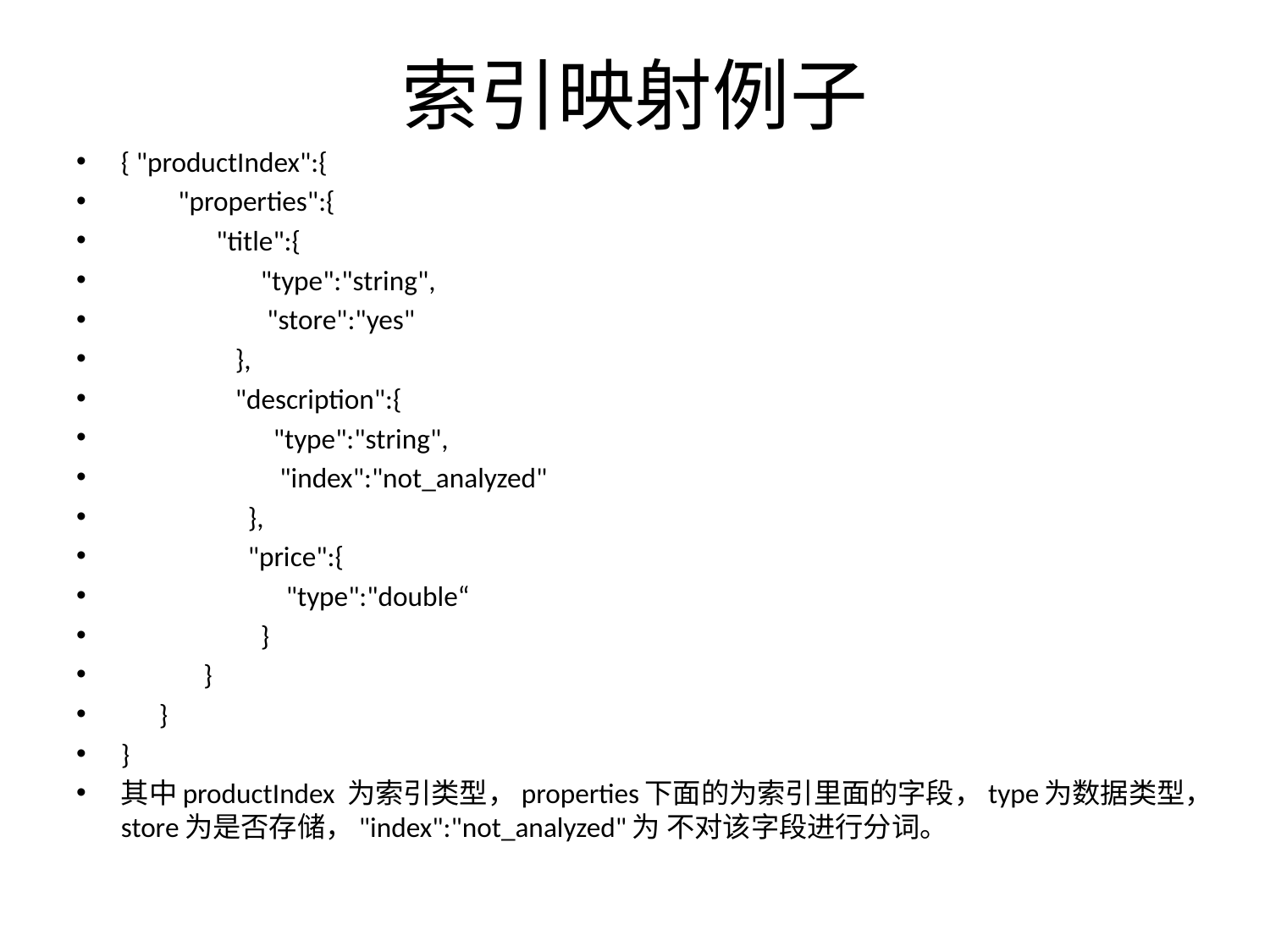

# 索引映射例子
{ "productIndex":{
         "properties":{
               "title":{
                      "type":"string",
                       "store":"yes"
                  },
                  "description":{
                        "type":"string",
                         "index":"not_analyzed"
                    },
                    "price":{
                          "type":"double“
                      }
             }
      }
}
其中productIndex 为索引类型，properties下面的为索引里面的字段，type为数据类型，store为是否存储，"index":"not_analyzed"为 不对该字段进行分词。